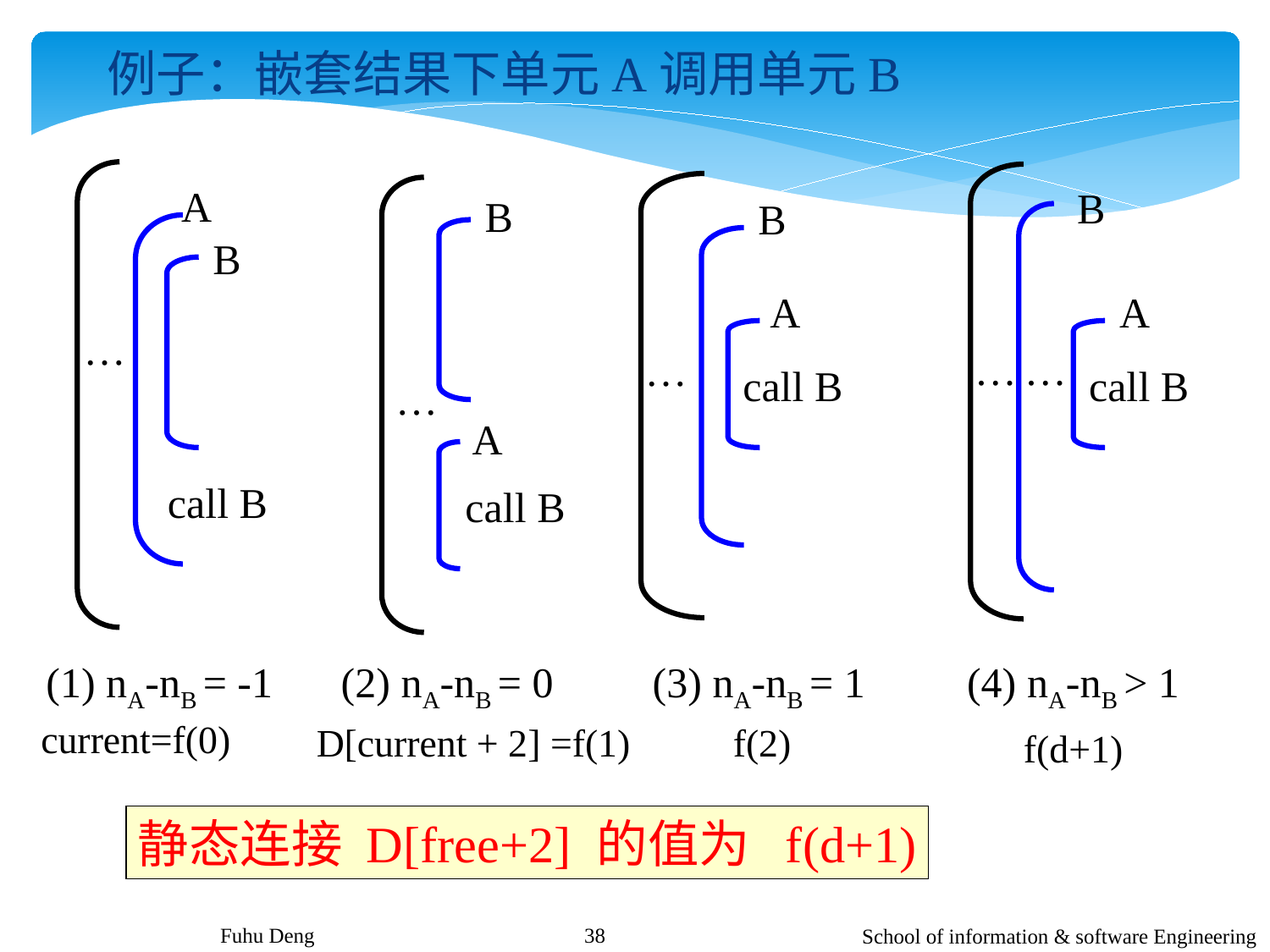

例子：嵌套结果下单元A调用单元B

A

B

…
call B

B

A

…
…
call B

B

A

…
call B

B

…
A

call B
(1) nA-nB = -1
(2) nA-nB = 0
(3) nA-nB = 1
(4) nA-nB > 1
current=f(0)
D[current + 2] =f(1)
f(2)
f(d+1)
静态连接 D[free+2] 的值为  f(d+1)
Fuhu Deng
38
School of information & software Engineering